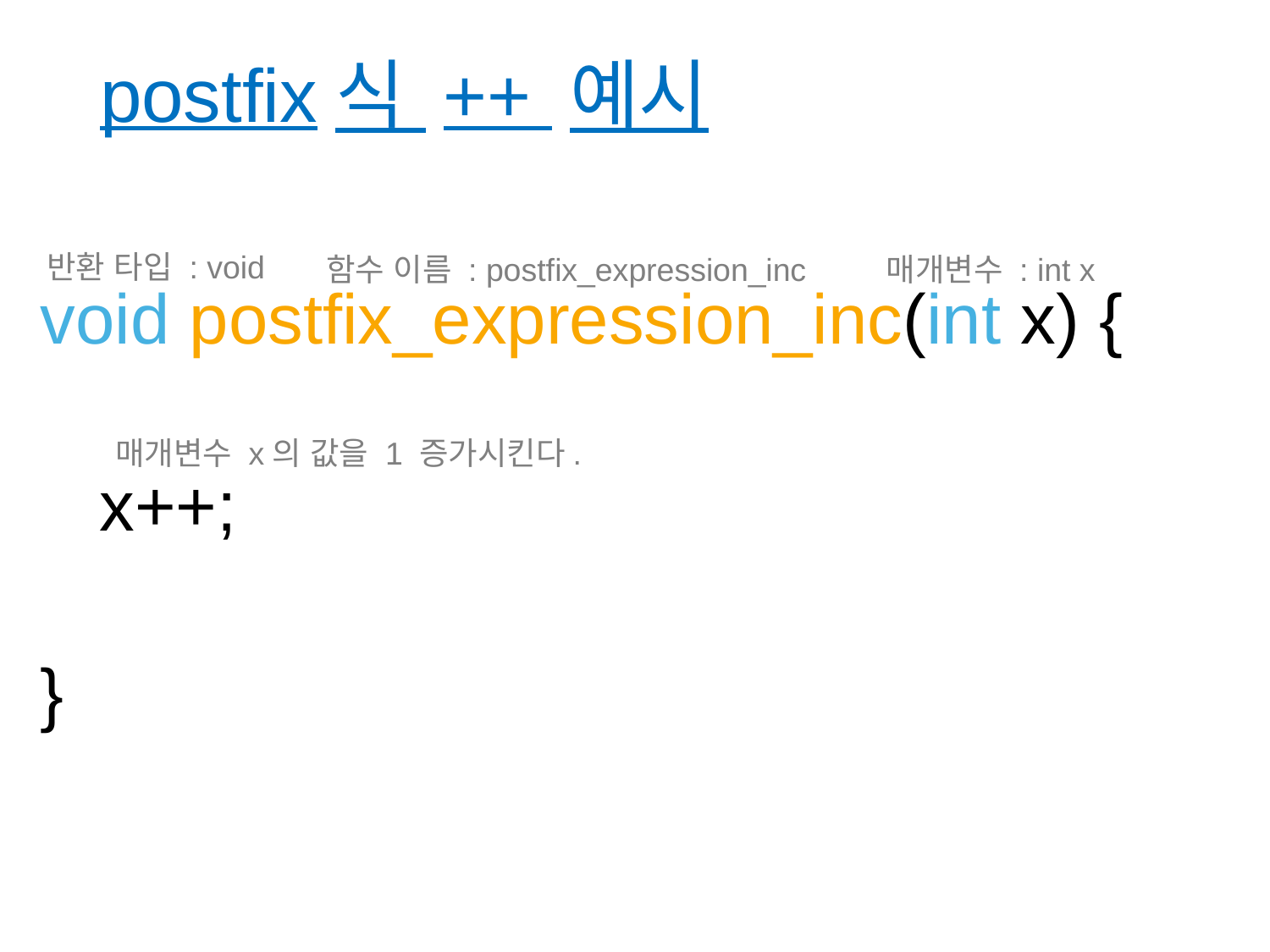

# postfix식 ++ 예시
반환 타입 : void
함수 이름 : postfix_expression_inc
매개변수 : int x
void postfix_expression_inc(int x) {

   x++;

}
매개변수 x의 값을 1 증가시킨다.